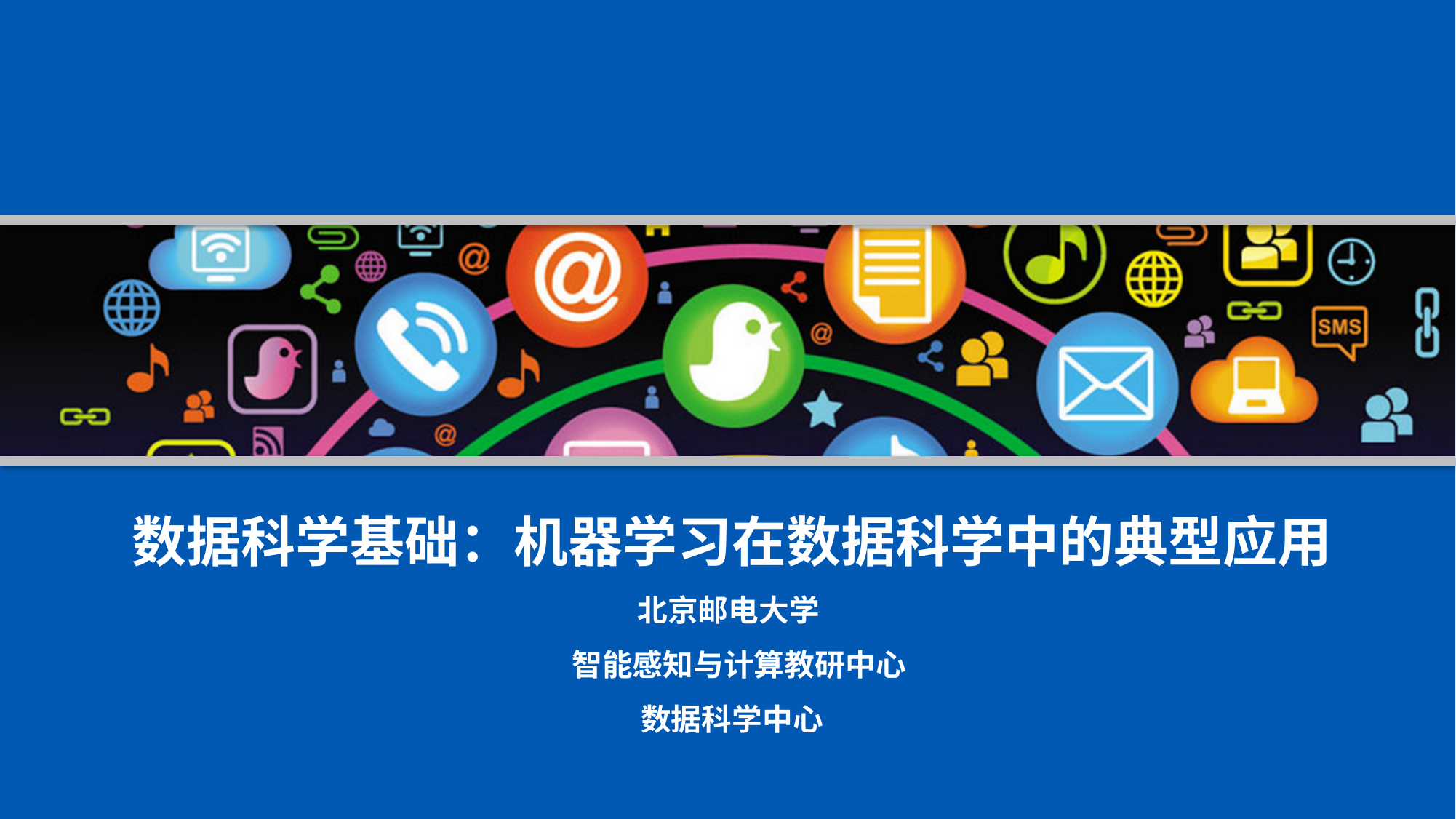

数据科学基础：机器学习在数据科学中的典型应用
北京邮电大学
 智能感知与计算教研中心
数据科学中心